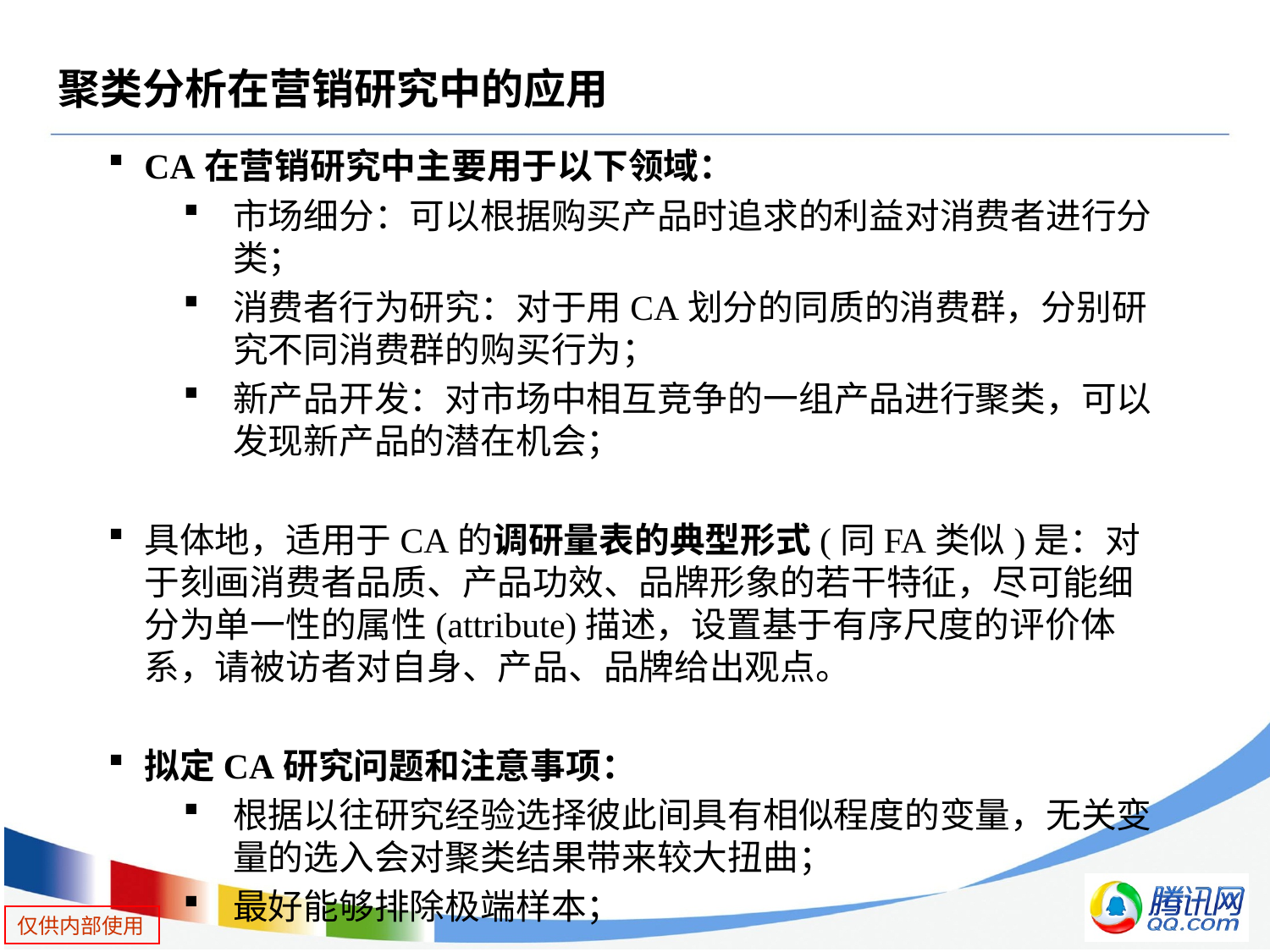

# 聚类分析在营销研究中的应用
CA在营销研究中主要用于以下领域：
市场细分：可以根据购买产品时追求的利益对消费者进行分类；
消费者行为研究：对于用CA划分的同质的消费群，分别研究不同消费群的购买行为；
新产品开发：对市场中相互竞争的一组产品进行聚类，可以发现新产品的潜在机会；

具体地，适用于CA的调研量表的典型形式(同FA类似)是：对于刻画消费者品质、产品功效、品牌形象的若干特征，尽可能细分为单一性的属性(attribute)描述，设置基于有序尺度的评价体系，请被访者对自身、产品、品牌给出观点。

拟定CA研究问题和注意事项：
根据以往研究经验选择彼此间具有相似程度的变量，无关变量的选入会对聚类结果带来较大扭曲；
最好能够排除极端样本；